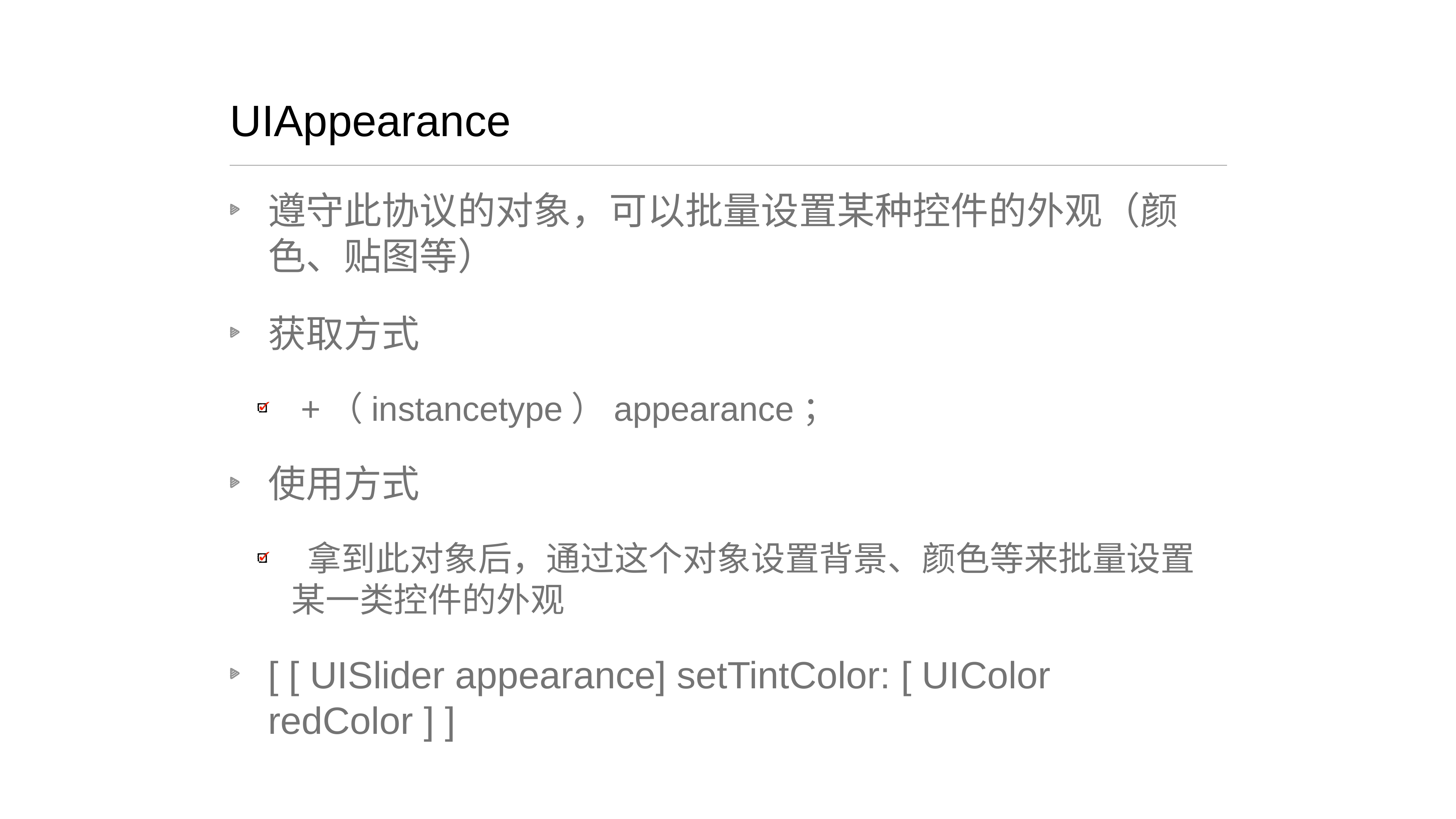

# UIAppearance
遵守此协议的对象，可以批量设置某种控件的外观（颜色、贴图等）
获取方式
 +（instancetype）appearance；
使用方式
 拿到此对象后，通过这个对象设置背景、颜色等来批量设置某一类控件的外观
[ [ UISlider appearance] setTintColor: [ UIColor redColor ] ]